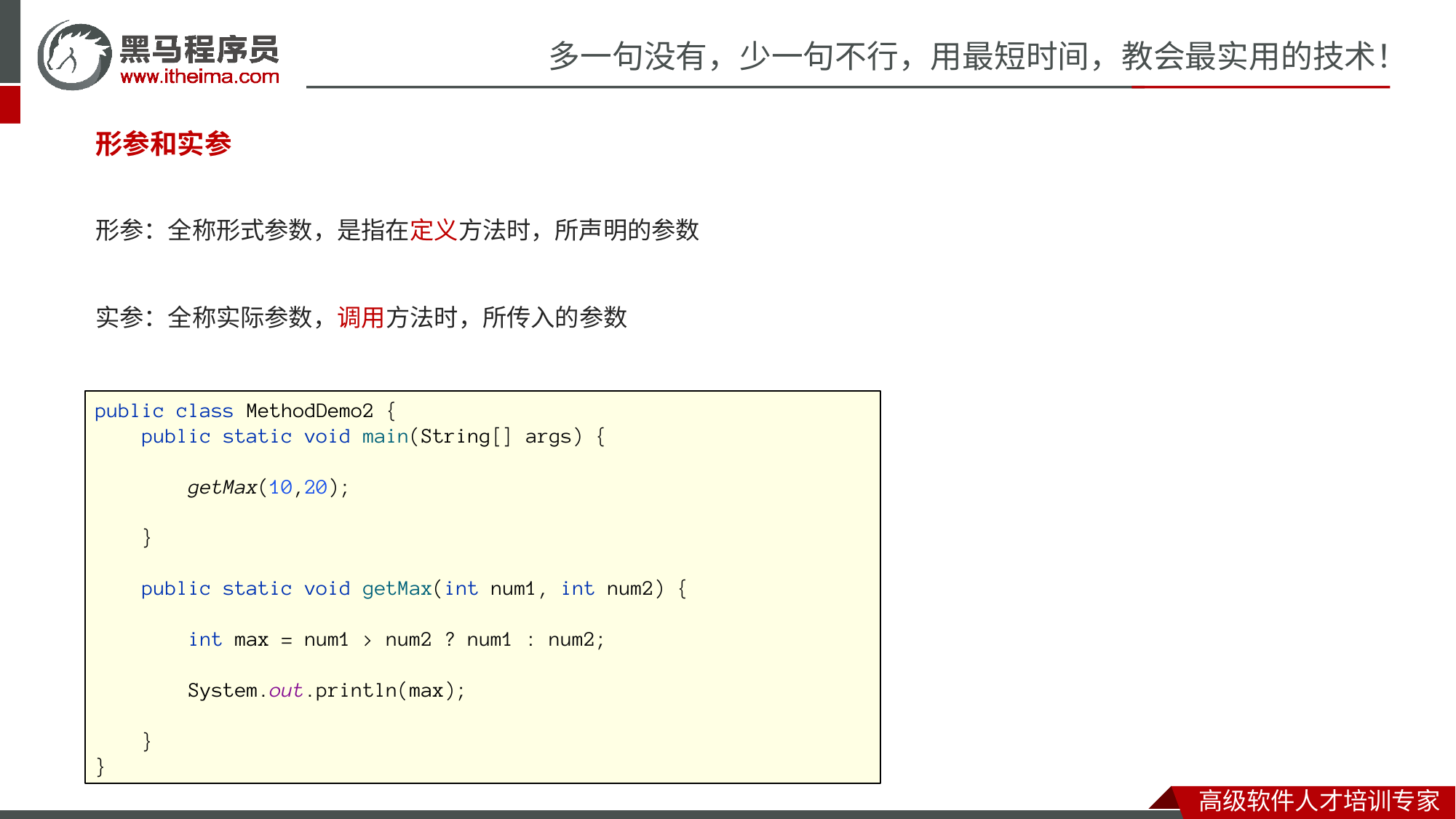

#
形参和实参
形参：全称形式参数，是指在定义方法时，所声明的参数

实参：全称实际参数，调用方法时，所传入的参数
public class MethodDemo2 {
    public static void main(String[] args) {
        getMax(10,20);
    }
    public static void getMax(int num1, int num2) {
        int max = num1 > num2 ? num1 : num2;
        System.out.println(max);
    }
}